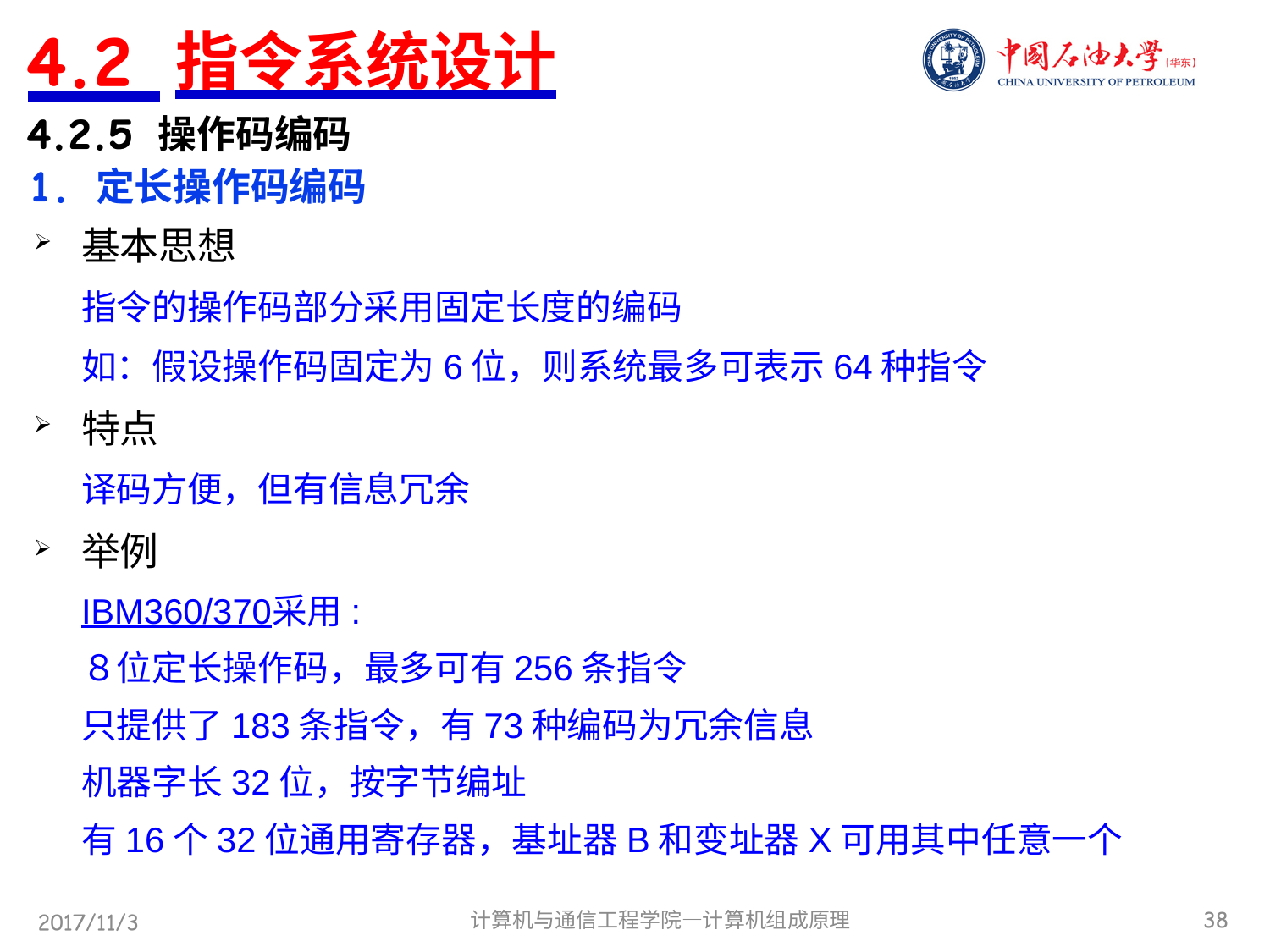

# 4.2 指令系统设计
4.2.5 操作码编码
1. 定长操作码编码
基本思想
指令的操作码部分采用固定长度的编码
如：假设操作码固定为6位，则系统最多可表示64种指令
特点
译码方便，但有信息冗余
举例
IBM360/370采用:
８位定长操作码，最多可有256条指令
只提供了183条指令，有73种编码为冗余信息
机器字长32位，按字节编址
有16个32位通用寄存器，基址器B和变址器X可用其中任意一个
计算机与通信工程学院—计算机组成原理
38
2017/11/3